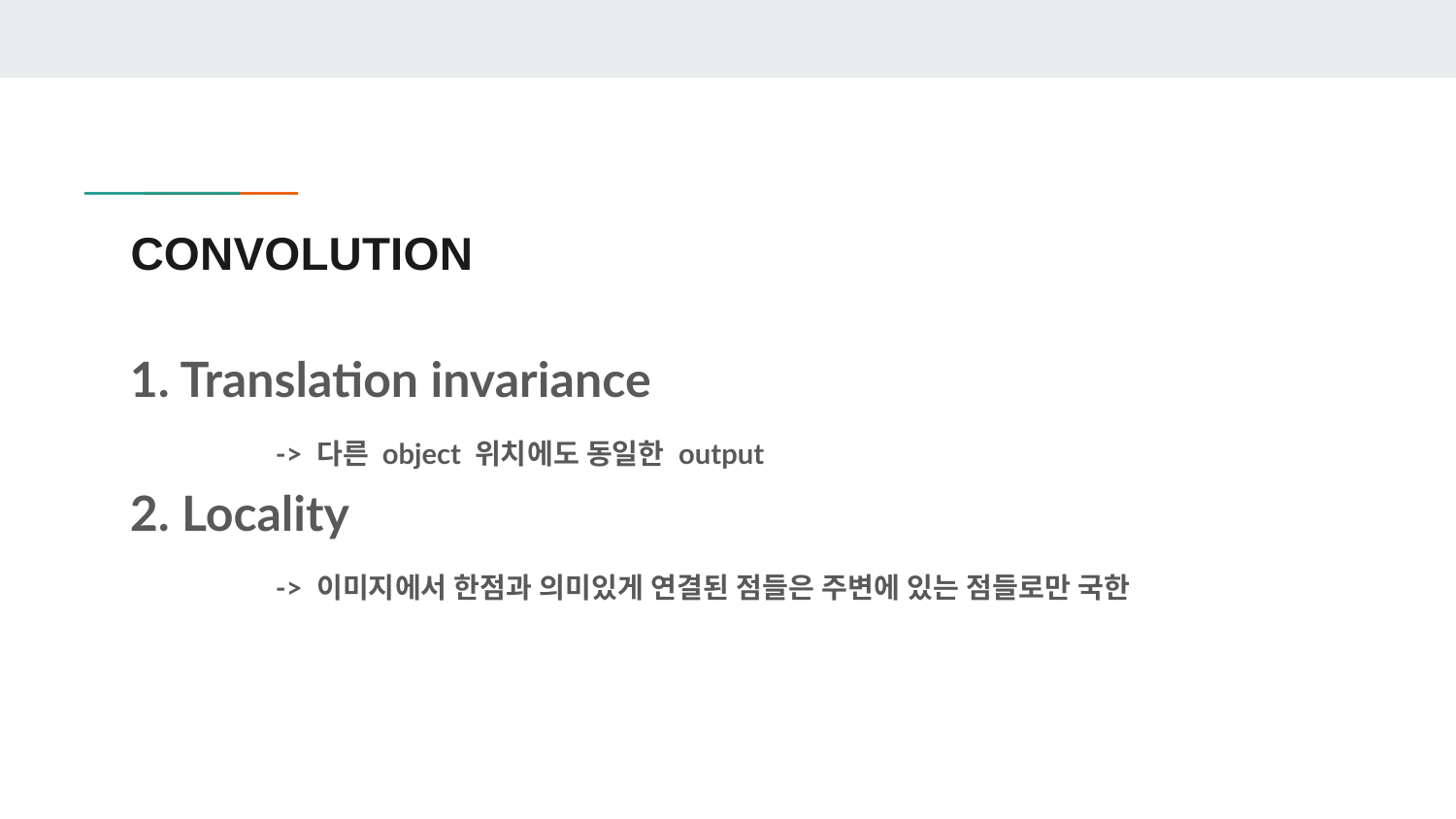

# CONVOLUTION
1. Translation invariance
	-> 다른 object 위치에도 동일한 output
2. Locality
	-> 이미지에서 한점과 의미있게 연결된 점들은 주변에 있는 점들로만 국한